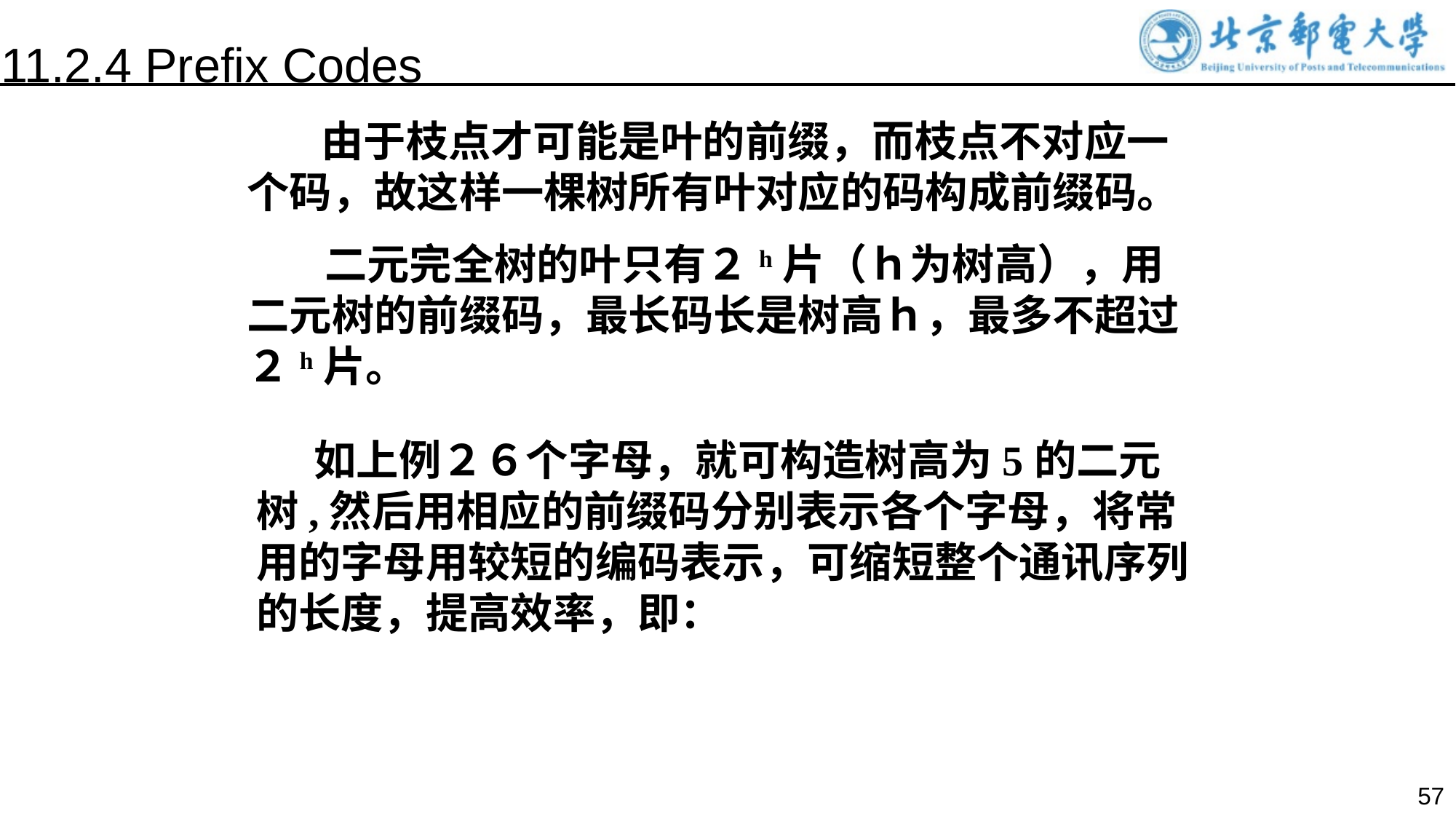

11.2.4 Prefix Codes
        由于枝点才可能是叶的前缀，而枝点不对应一个码，故这样一棵树所有叶对应的码构成前缀码。
       二元完全树的叶只有２h片（ｈ为树高），用二元树的前缀码，最长码长是树高ｈ，最多不超过２h片。
      如上例２６个字母，就可构造树高为5的二元树,然后用相应的前缀码分别表示各个字母，将常用的字母用较短的编码表示，可缩短整个通讯序列的长度，提高效率，即：